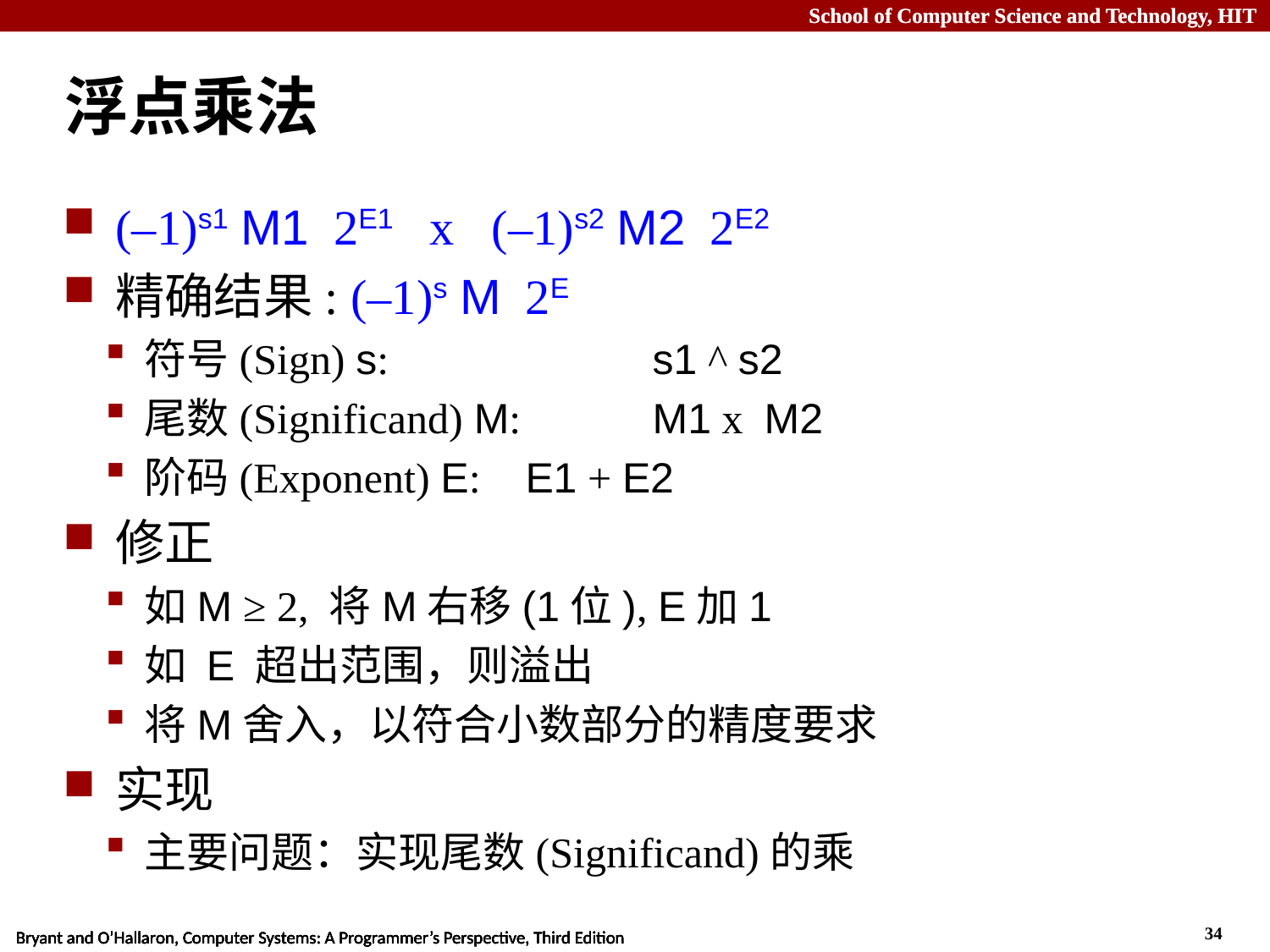

# 浮点乘法
(–1)s1 M1  2E1   x   (–1)s2 M2  2E2
精确结果: (–1)s M  2E
符号(Sign) s: 		s1 ^ s2
尾数(Significand) M: 	M1 x  M2
阶码(Exponent) E: 	E1 + E2
修正
如M ≥ 2, 将M右移(1位), E加1
如 E 超出范围，则溢出
将M舍入，以符合小数部分的精度要求
实现
主要问题：实现尾数(Significand)的乘